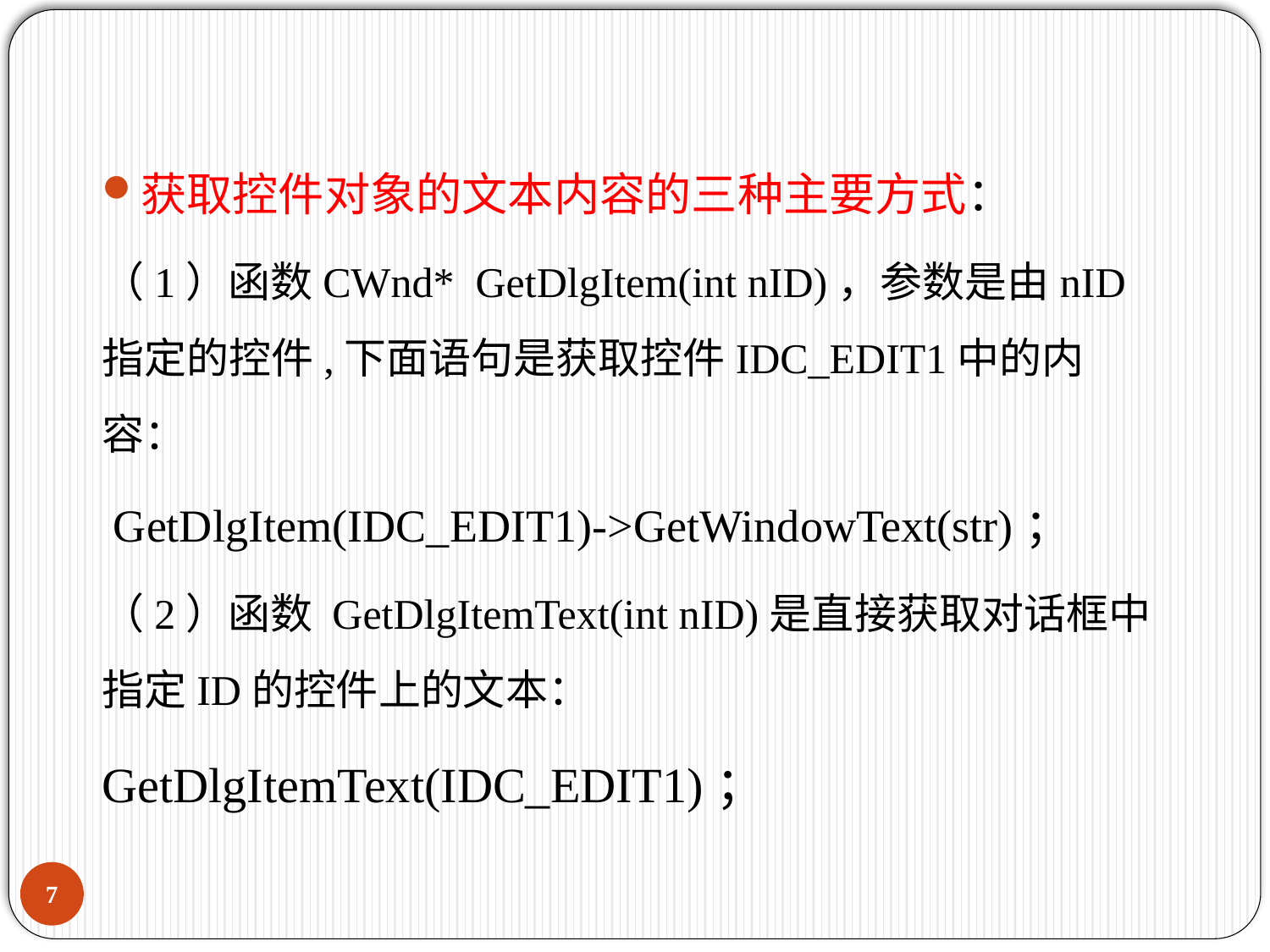

获取控件对象的文本内容的三种主要方式：
（1）函数CWnd*  GetDlgItem(int nID)，参数是由nID指定的控件,下面语句是获取控件IDC_EDIT1中的内容：
 GetDlgItem(IDC_EDIT1)->GetWindowText(str)；
（2）函数 GetDlgItemText(int nID)是直接获取对话框中指定ID的控件上的文本：
GetDlgItemText(IDC_EDIT1)；
7